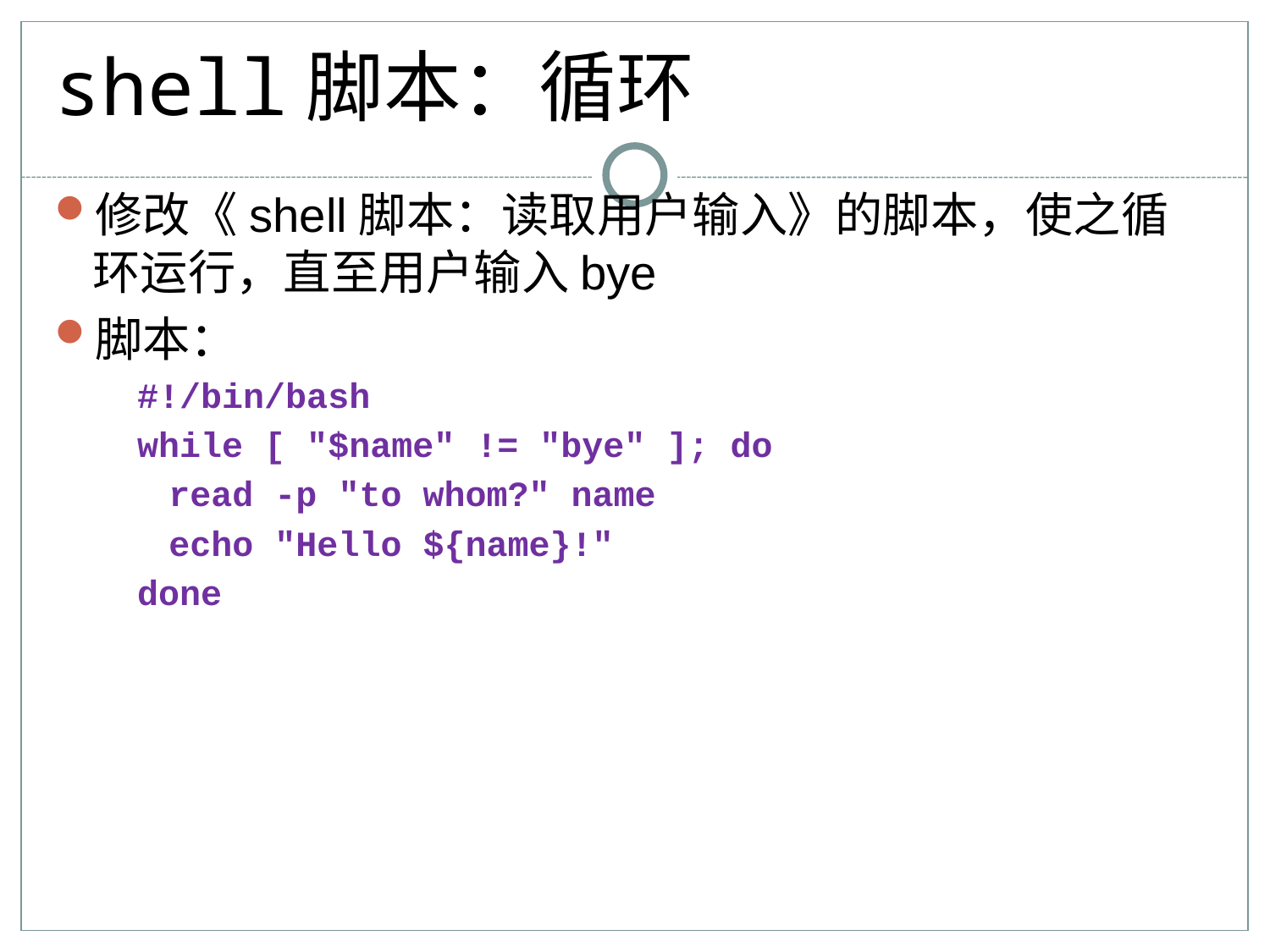

# shell脚本：循环
修改《shell脚本：读取用户输入》的脚本，使之循环运行，直至用户输入bye
脚本：
#!/bin/bash
while [ "$name" != "bye" ]; do
	read -p "to whom?" name
	echo "Hello ${name}!"
done